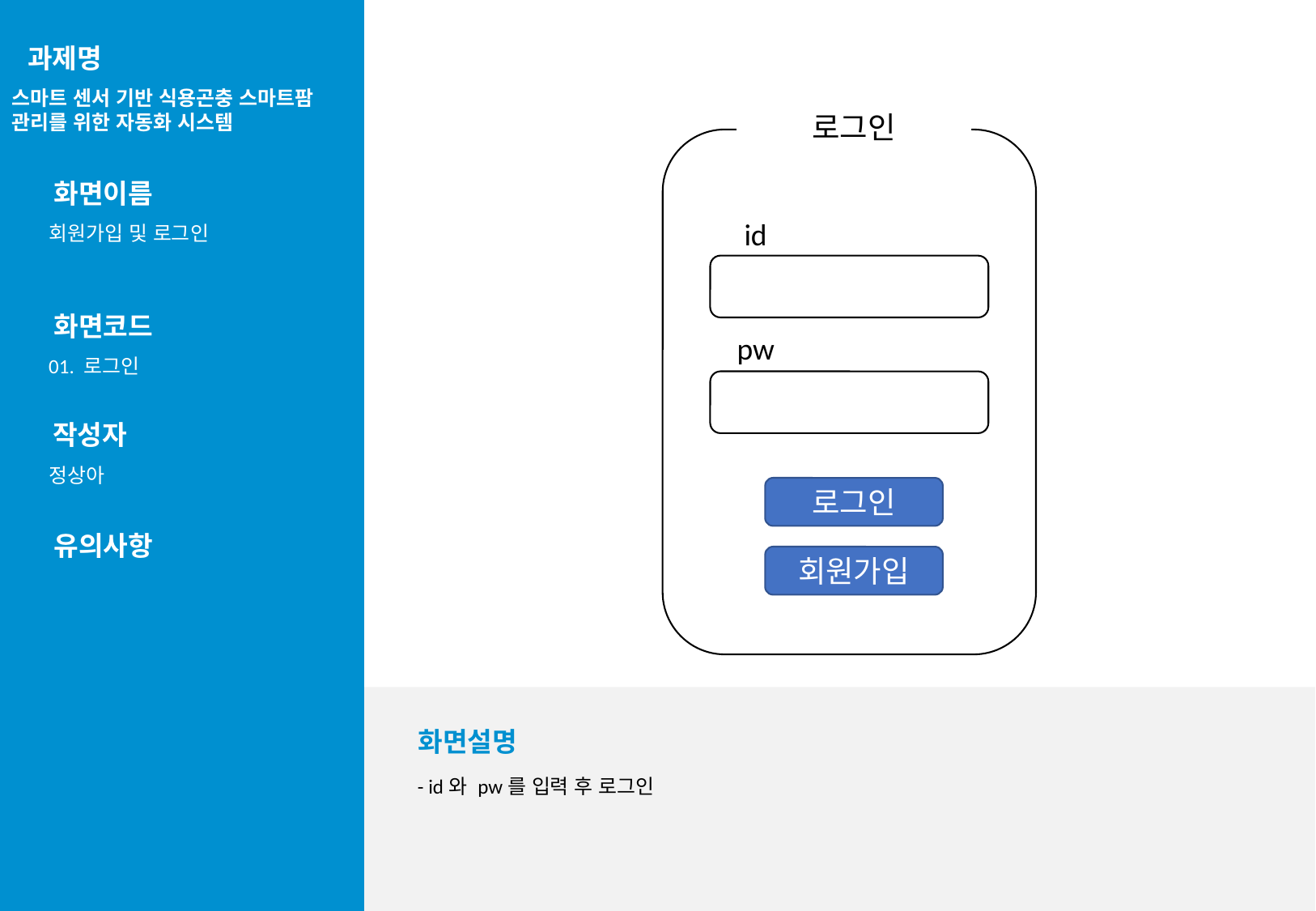

과제명
스마트 센서 기반 식용곤충 스마트팜 관리를 위한 자동화 시스템
로그인

화면이름
회원가입 및 로그인
id

화면코드
01. 로그인
pw

작성자
정상아
로그인
유의사항

회원가입

화면설명
 - id와 pw를 입력 후 로그인